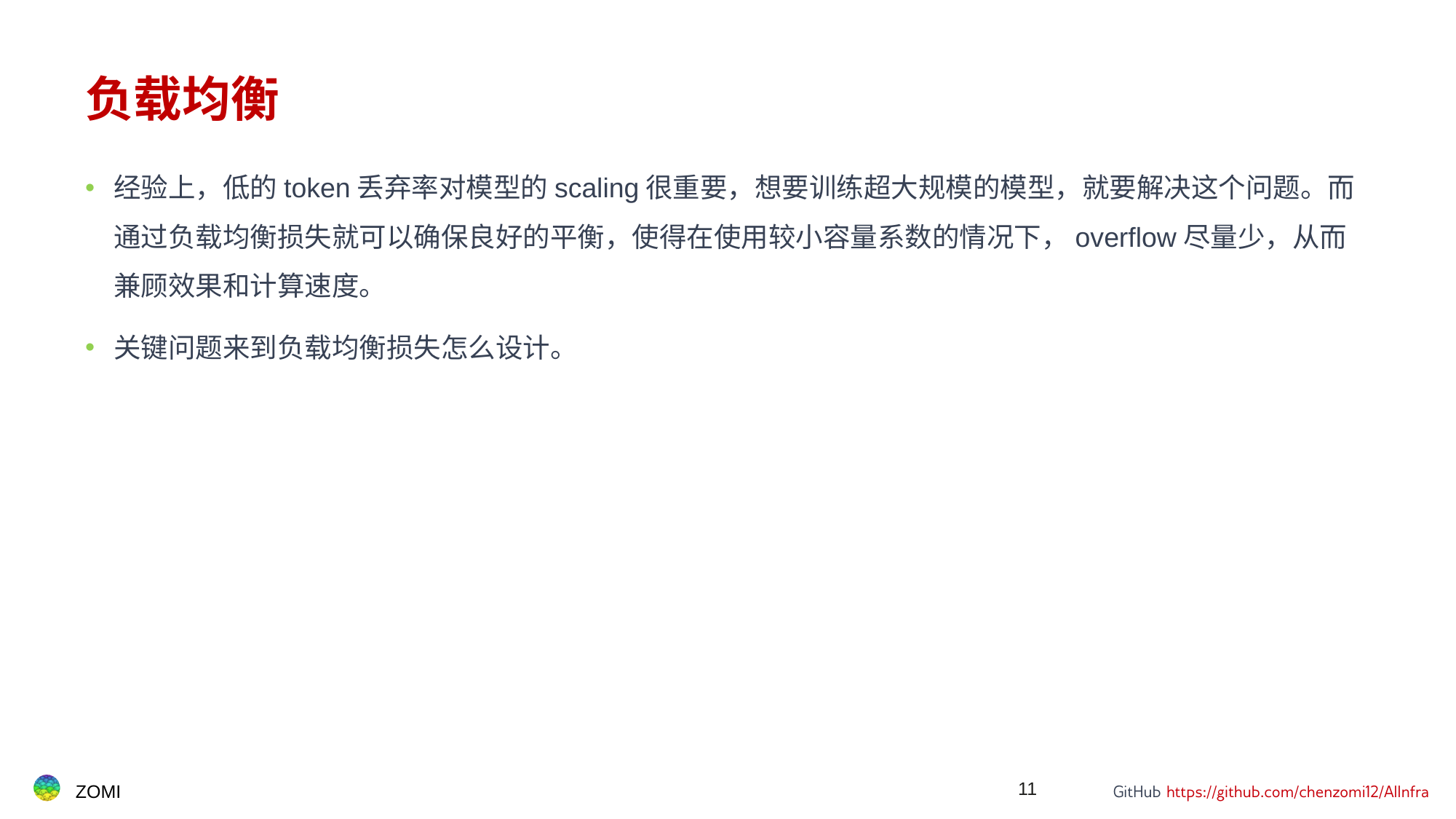

# 负载均衡
经验上，低的token丢弃率对模型的scaling很重要，想要训练超大规模的模型，就要解决这个问题。而通过负载均衡损失就可以确保良好的平衡，使得在使用较小容量系数的情况下，overflow尽量少，从而兼顾效果和计算速度。
关键问题来到负载均衡损失怎么设计。